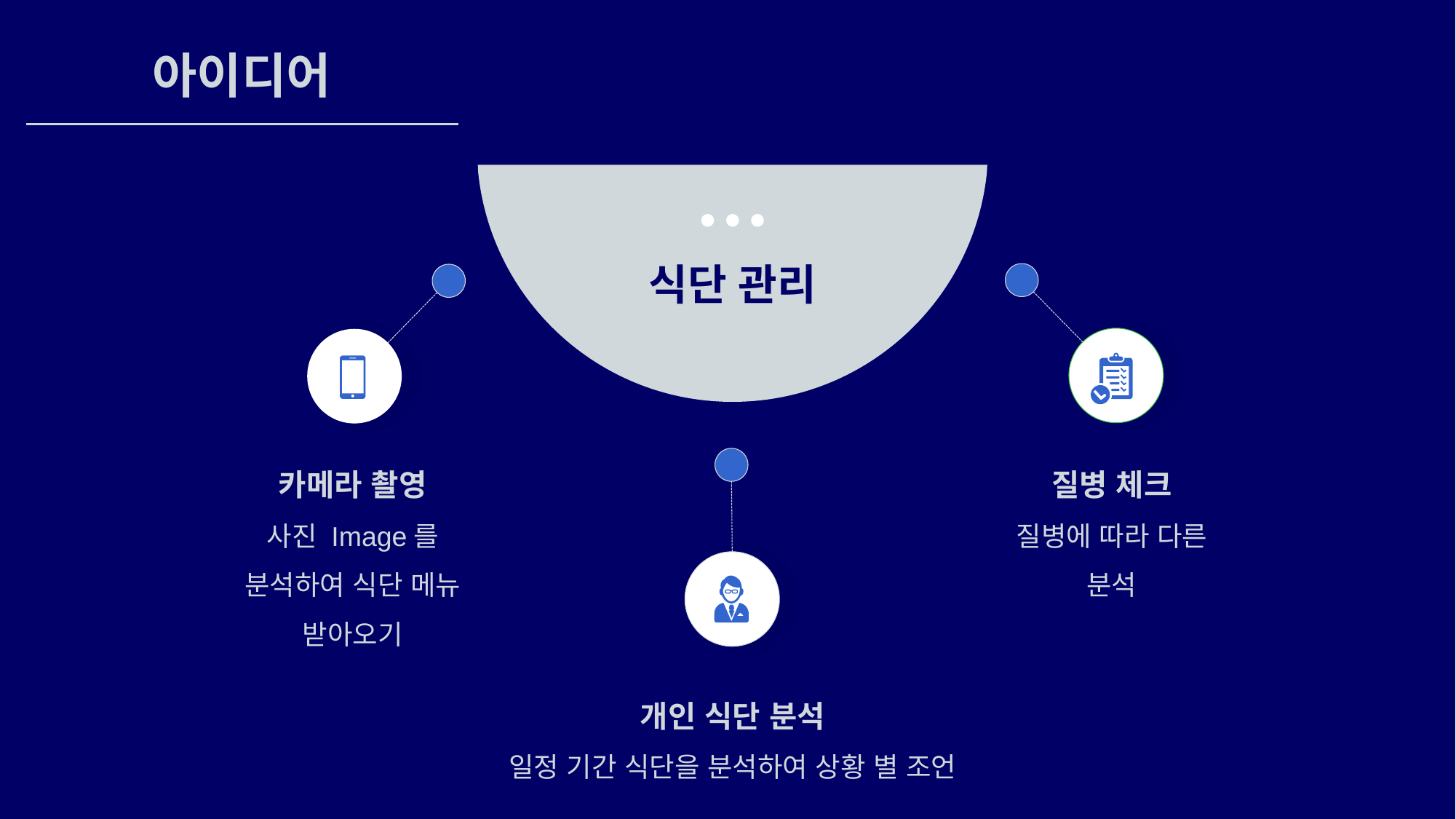

아이디어
식단 관리

카메라 촬영
사진 Image를 분석하여 식단 메뉴 받아오기
질병 체크
질병에 따라 다른 분석

개인 식단 분석
일정 기간 식단을 분석하여 상황 별 조언